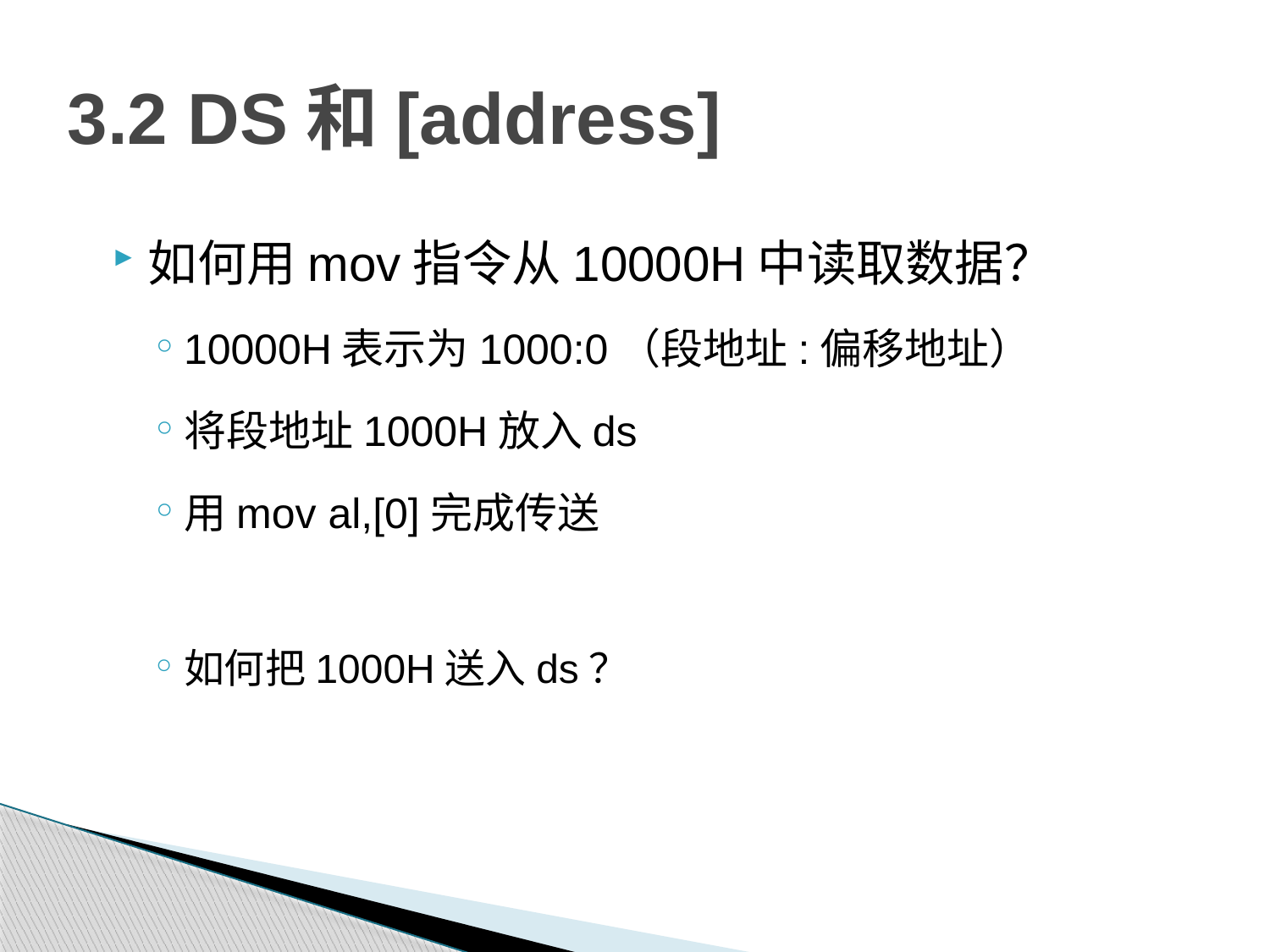

# 3.2 DS和[address]
如何用mov指令从10000H中读取数据？
10000H表示为1000:0（段地址:偏移地址）
将段地址1000H放入ds
用mov al,[0]完成传送

如何把1000H送入ds？